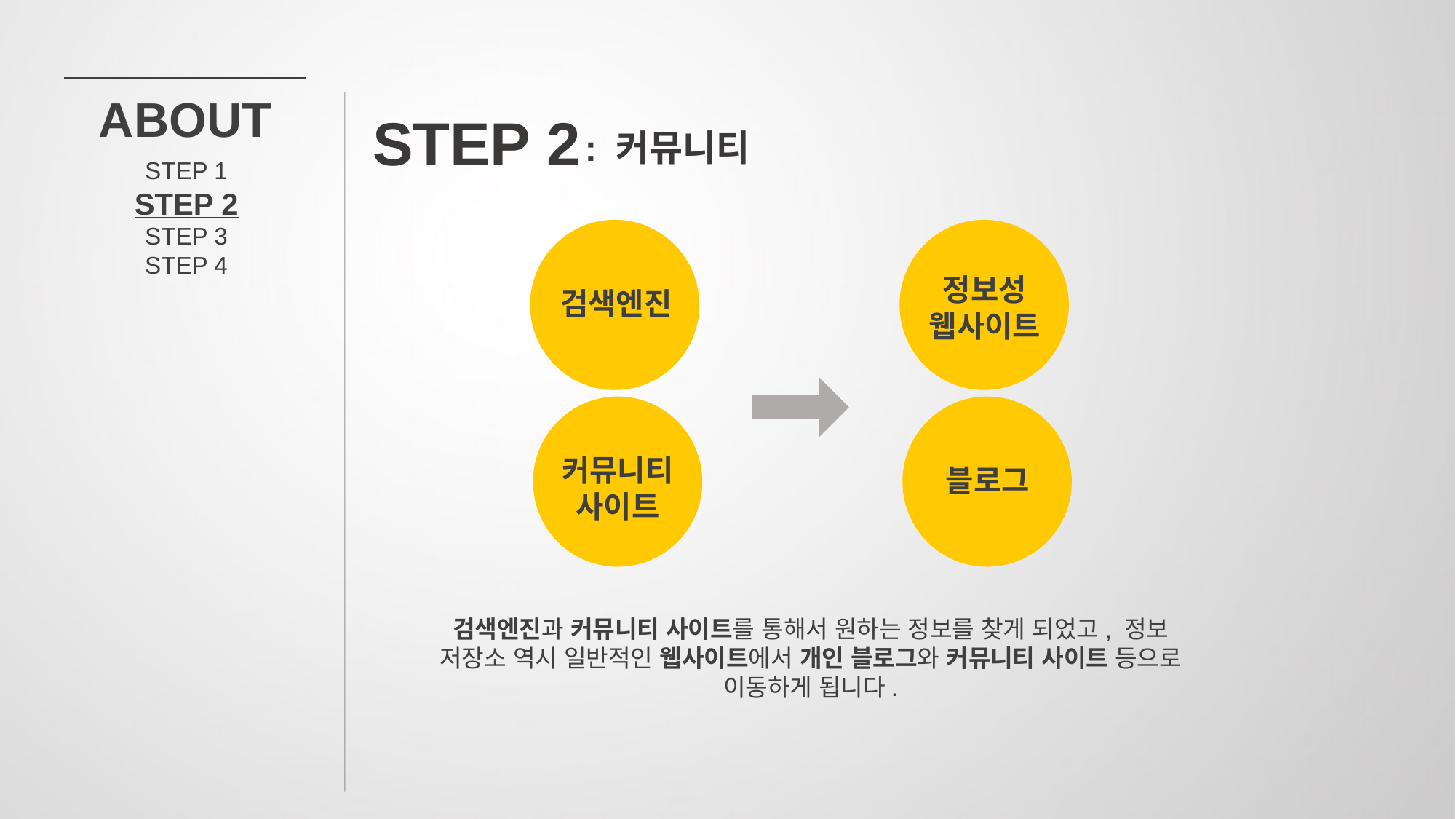

ABOUT
STEP 2
: 커뮤니티
STEP 1
STEP 2
STEP 3
STEP 4

검색엔진

정보성
웹사이트

커뮤니티
사이트

블로그
검색엔진과 커뮤니티 사이트를 통해서 원하는 정보를 찾게 되었고, 정보 저장소 역시 일반적인 웹사이트에서 개인 블로그와 커뮤니티 사이트 등으로 이동하게 됩니다.